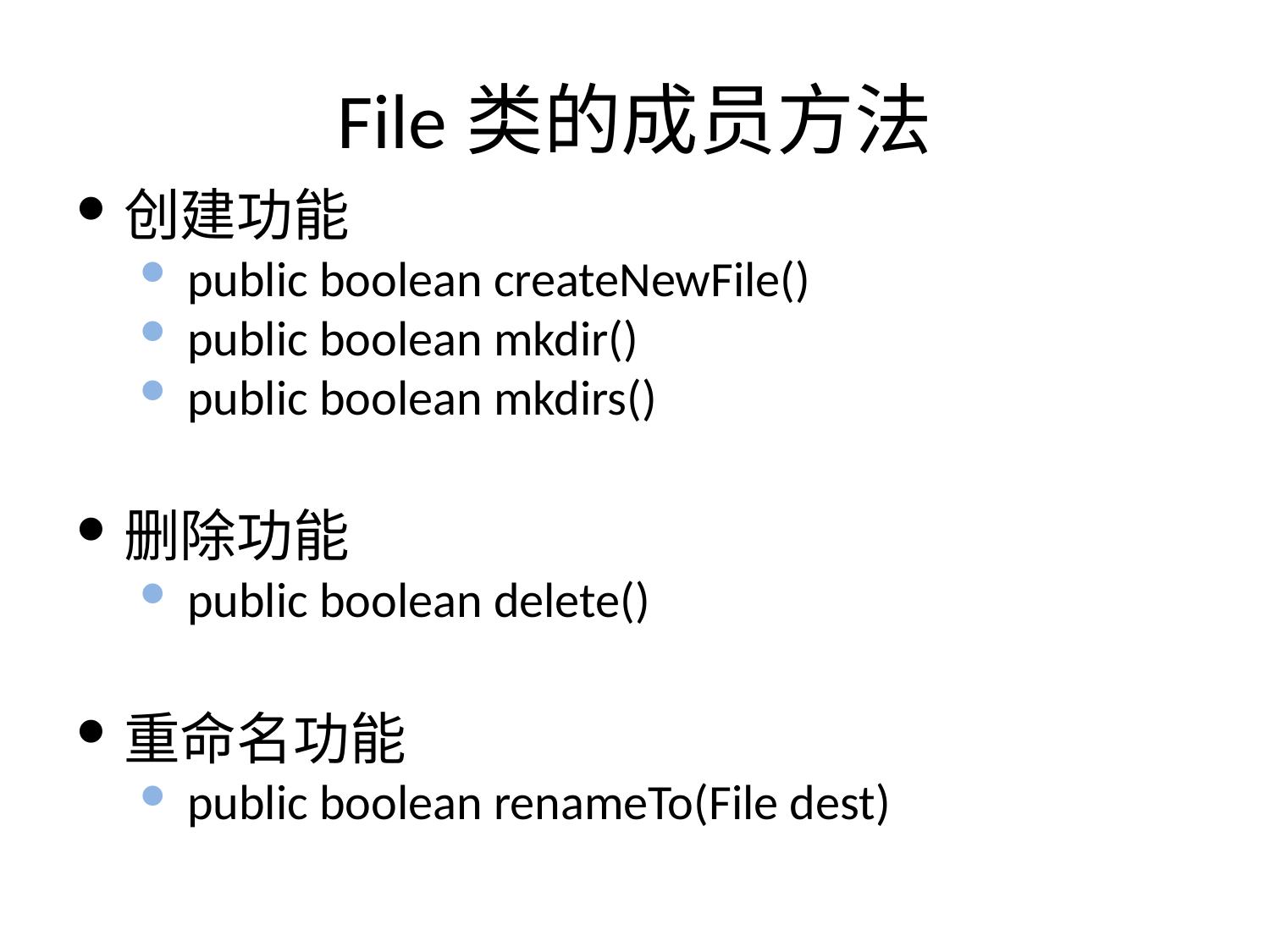

# File类的成员方法
创建功能
public boolean createNewFile()
public boolean mkdir()
public boolean mkdirs()

删除功能
public boolean delete()

重命名功能
public boolean renameTo(File dest)